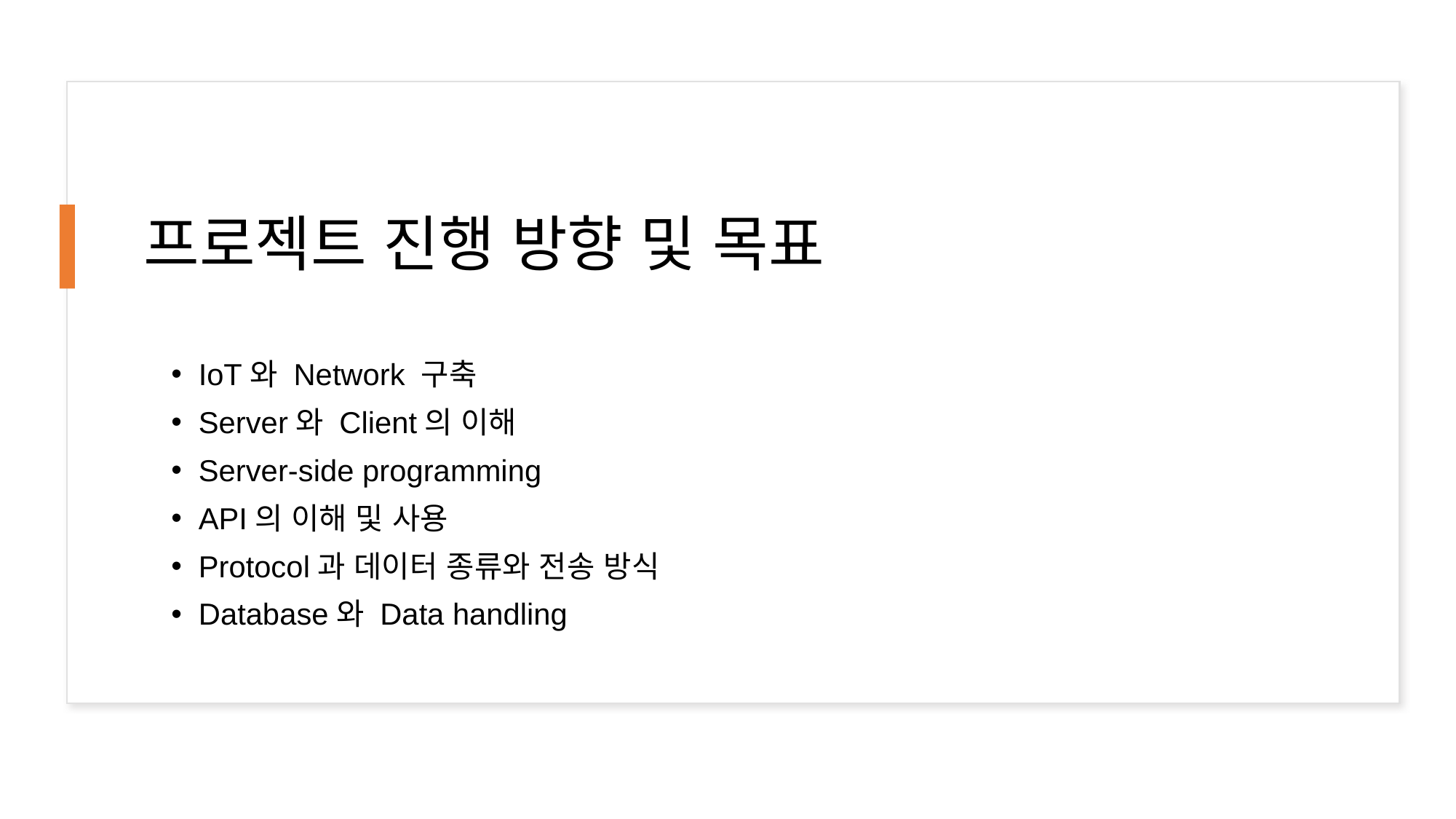

# 프로젝트 진행 방향 및 목표

IoT와 Network 구축
Server와 Client의 이해
Server-side programming
API의 이해 및 사용
Protocol과 데이터 종류와 전송 방식
Database와 Data handling